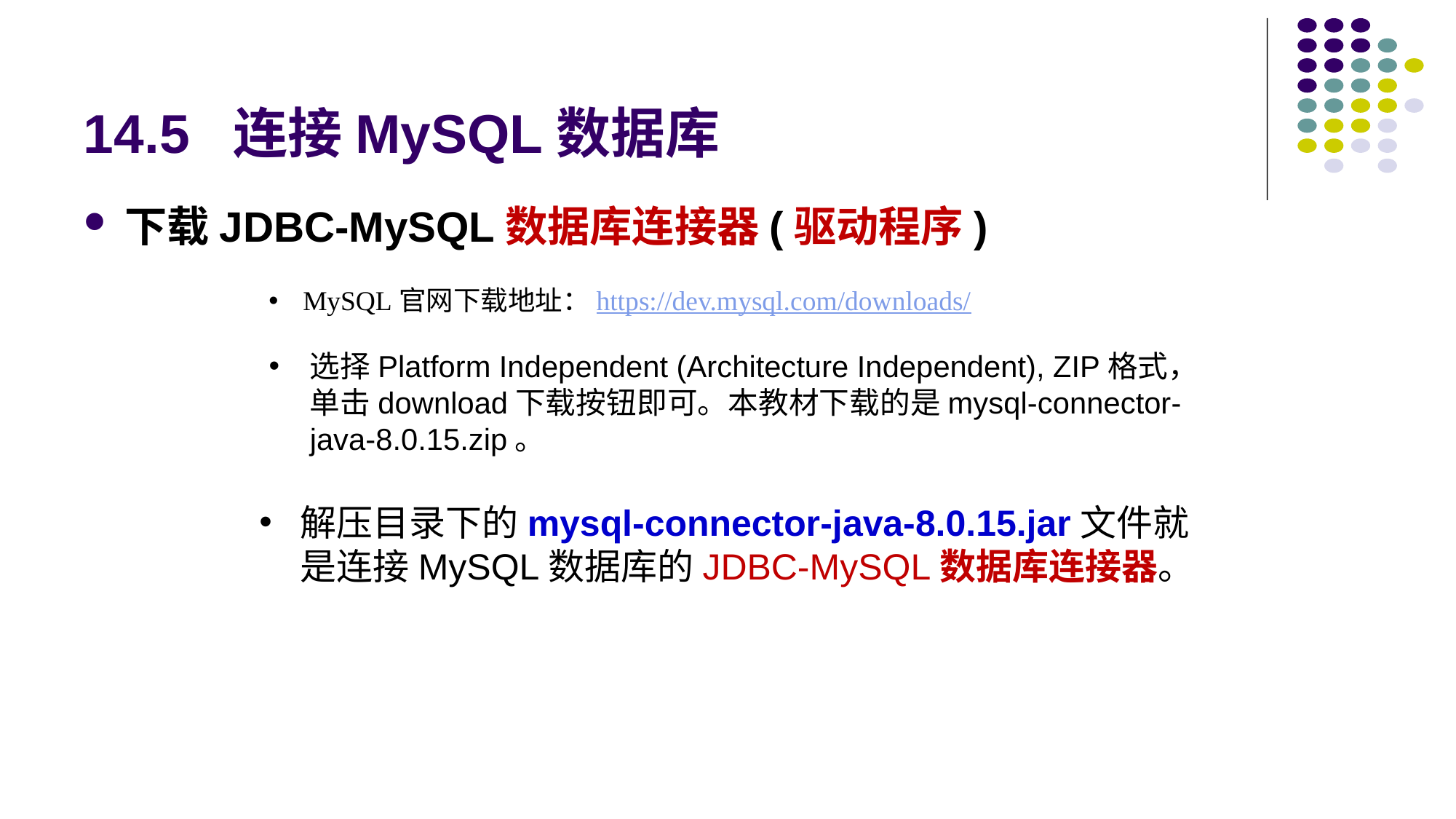

# 14.5  连接MySQL数据库
下载JDBC-MySQL数据库连接器(驱动程序)

MySQL官网下载地址：https://dev.mysql.com/downloads/
选择Platform Independent (Architecture Independent), ZIP格式，单击download下载按钮即可。本教材下载的是mysql-connector-java-8.0.15.zip。
解压目录下的mysql-connector-java-8.0.15.jar文件就是连接MySQL数据库的JDBC-MySQL数据库连接器。
13